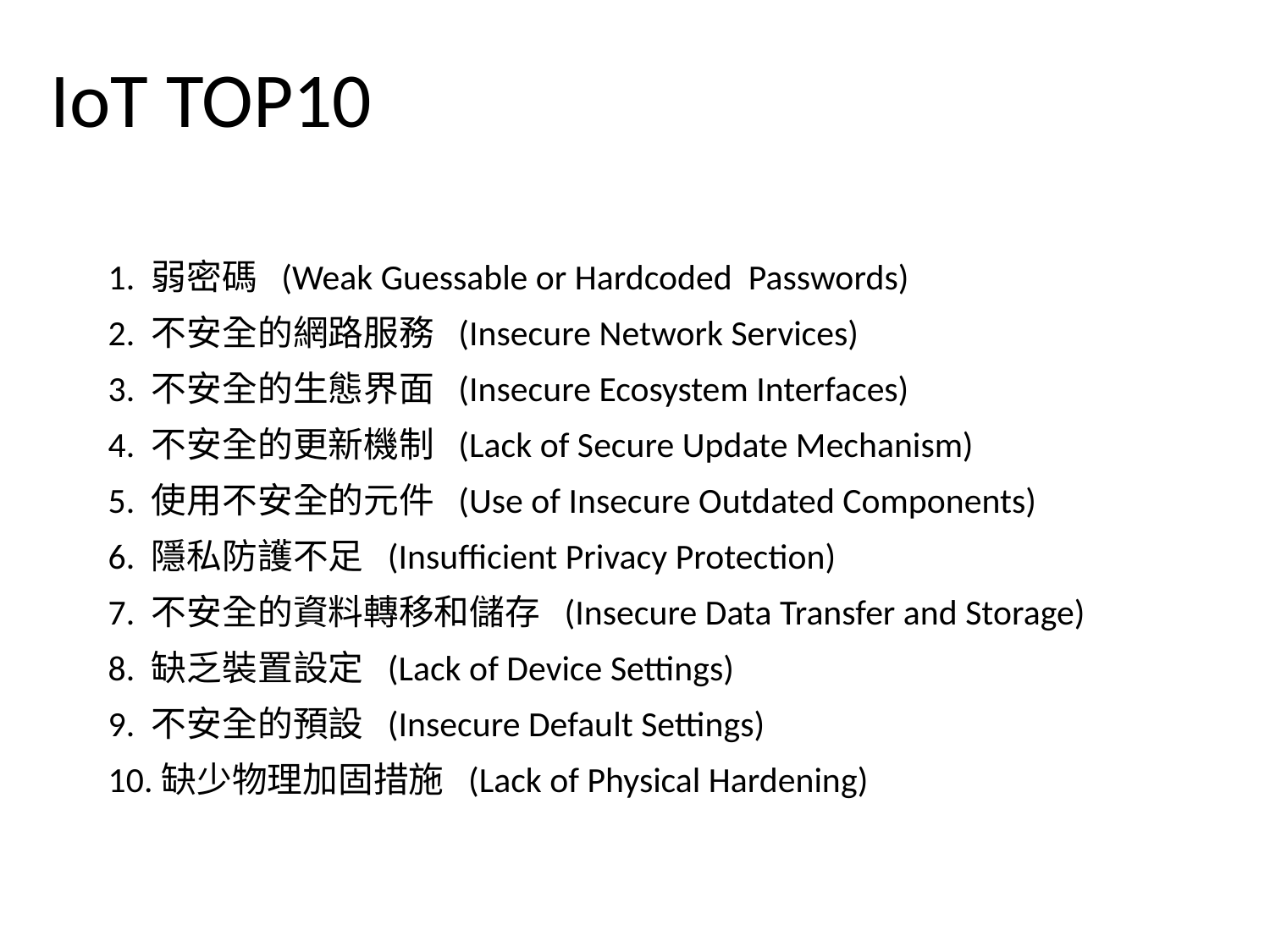

# IoT TOP10
 1. 弱密碼  (Weak Guessable or Hardcoded  Passwords)
 2. 不安全的網路服務  (Insecure Network Services)
 3. 不安全的生態界面  (Insecure Ecosystem Interfaces)
 4. 不安全的更新機制  (Lack of Secure Update Mechanism)
 5. 使用不安全的元件  (Use of Insecure Outdated Components)
 6. 隱私防護不足  (Insufficient Privacy Protection)
 7. 不安全的資料轉移和儲存  (Insecure Data Transfer and Storage)
 8. 缺乏裝置設定  (Lack of Device Settings)
 9. 不安全的預設  (Insecure Default Settings)
 10.缺少物理加固措施  (Lack of Physical Hardening)